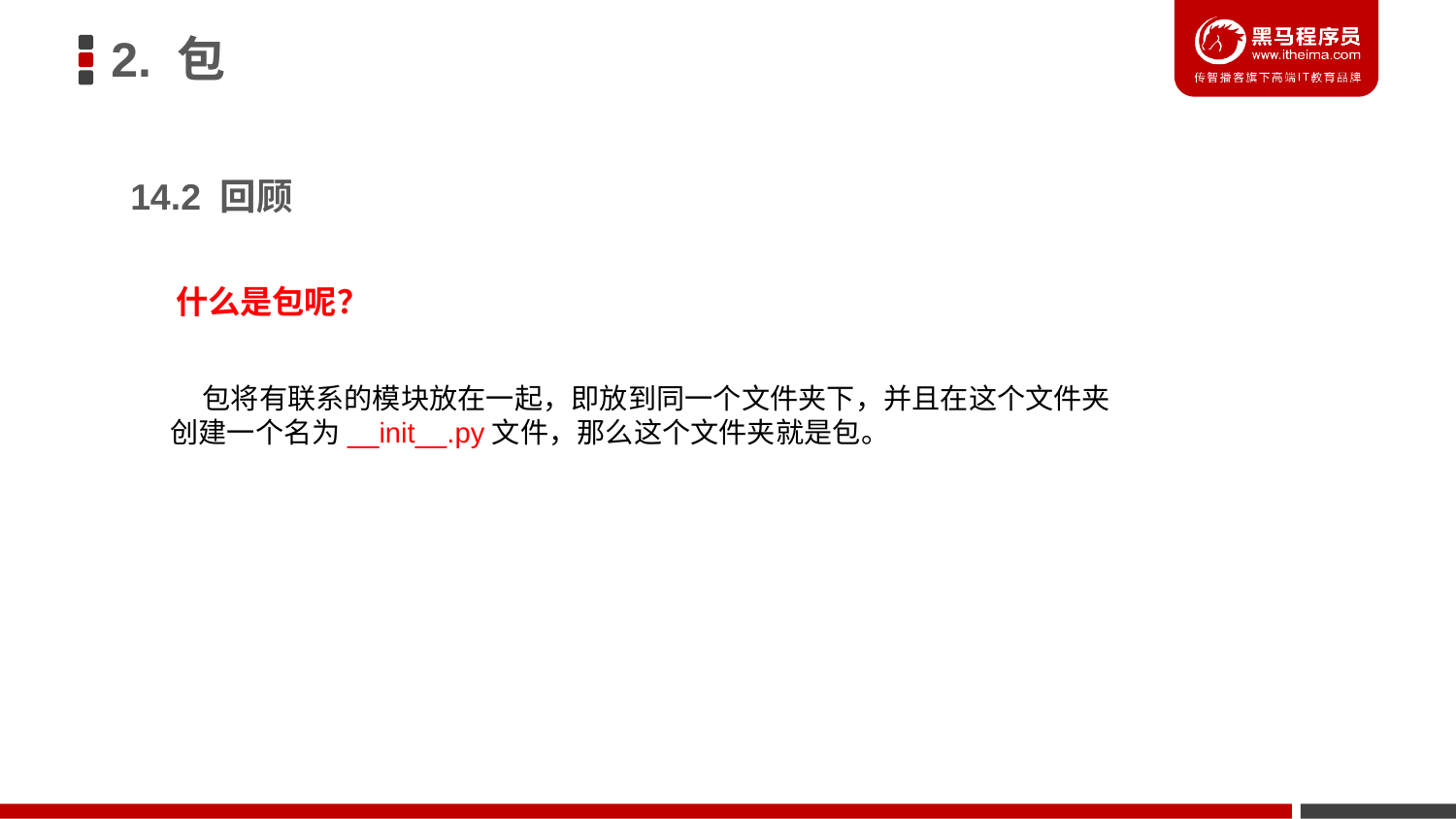

2. 包
14.2 回顾
什么是包呢？
    包将有联系的模块放在一起，即放到同一个文件夹下，并且在这个文件夹创建一个名为__init__.py文件，那么这个文件夹就是包。